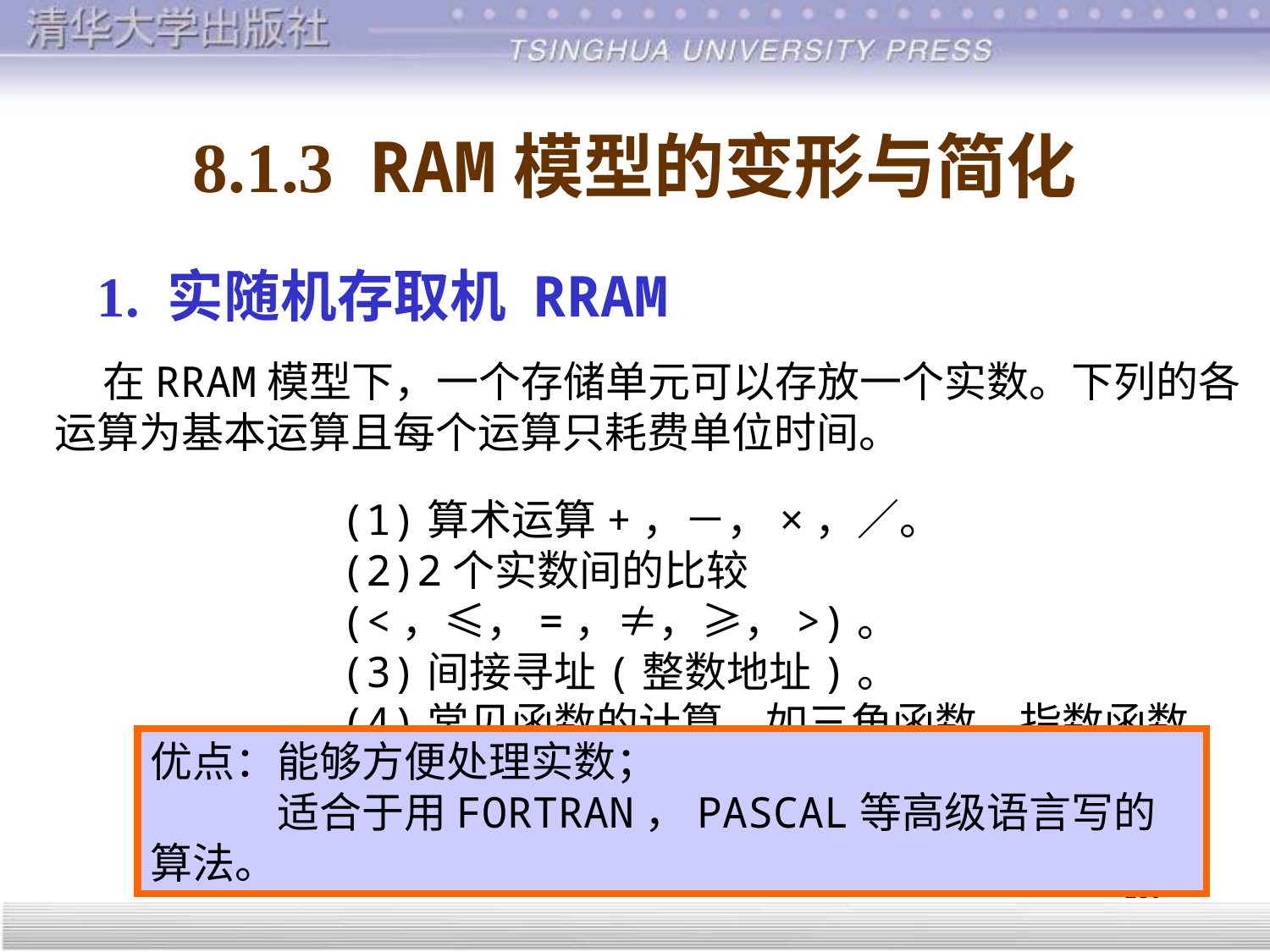

# 8.1.3  RAM模型的变形与简化
1. 实随机存取机 RRAM

    在RRAM模型下，一个存储单元可以存放一个实数。下列的各
运算为基本运算且每个运算只耗费单位时间。
(1)算术运算+，－，×，／。
(2)2个实数间的比较(<，≤，=，≠，≥，>)。
(3)间接寻址(整数地址)。
(4)常见函数的计算，如三角函数，指数函数，对数函数等。
优点：能够方便处理实数；
	适合于用FORTRAN，PASCAL等高级语言写的算法。
280